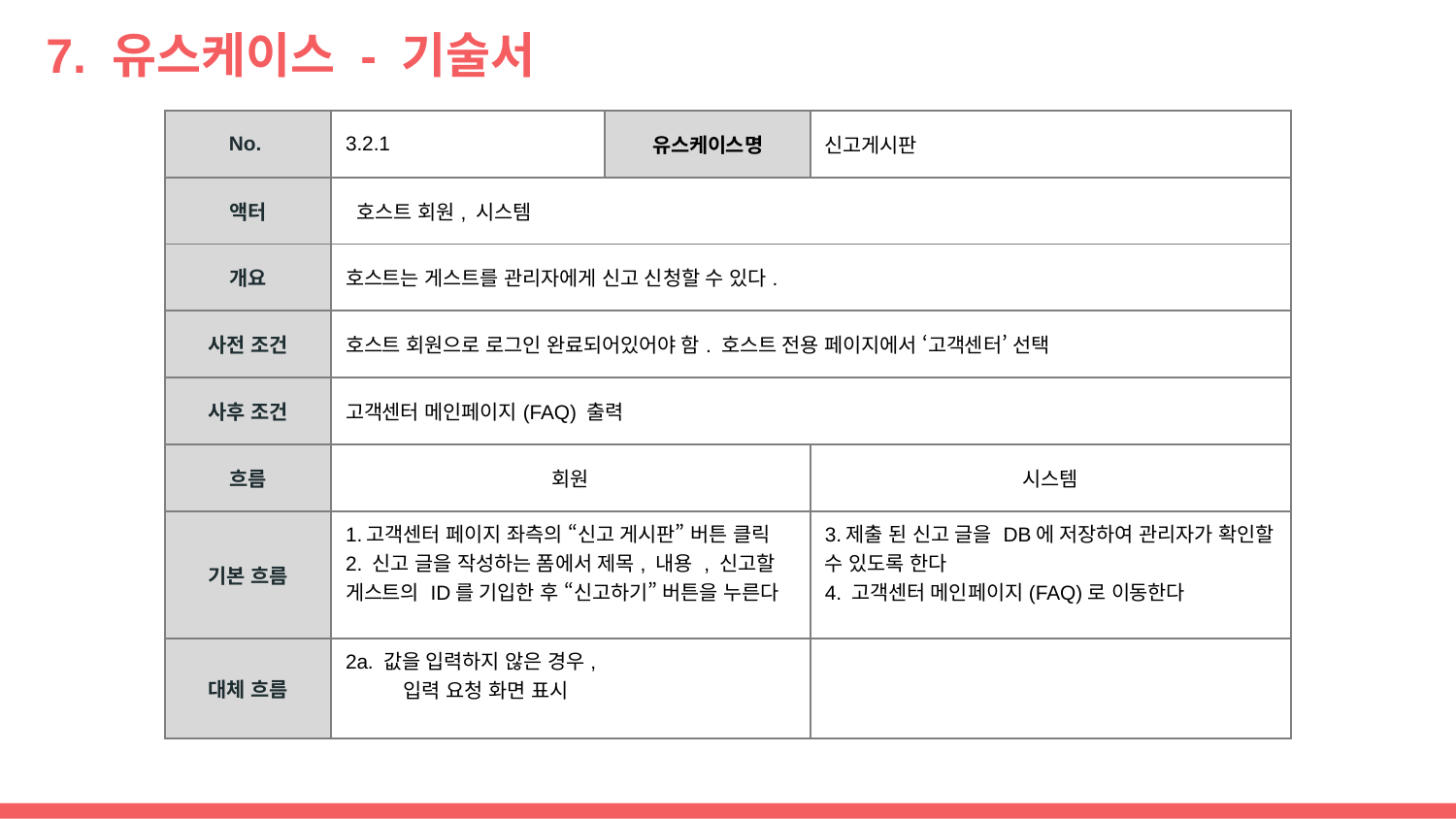

# 7. 유스케이스 - 기술서
| No. | 3.2.1 | 유스케이스명 | 신고게시판 |
| --- | --- | --- | --- |
| 액터 | 호스트 회원, 시스템 |  |  |
| 개요 | 호스트는 게스트를 관리자에게 신고 신청할 수 있다. |  |  |
| 사전 조건 | 호스트 회원으로 로그인 완료되어있어야 함. 호스트 전용 페이지에서 ‘고객센터’ 선택 |  |  |
| 사후 조건 | 고객센터 메인페이지(FAQ) 출력 |  |  |
| 흐름 | 회원 |  | 시스템 |
| 기본 흐름 | 1.고객센터 페이지 좌측의 “신고 게시판” 버튼 클릭 2. 신고 글을 작성하는 폼에서 제목, 내용 , 신고할 게스트의 ID를 기입한 후 “신고하기” 버튼을 누른다 |  | 3.제출 된 신고 글을 DB에 저장하여 관리자가 확인할 수 있도록 한다 4. 고객센터 메인페이지(FAQ)로 이동한다 |
| 대체 흐름 | 2a. 값을 입력하지 않은 경우, 입력 요청 화면 표시 |  |  |